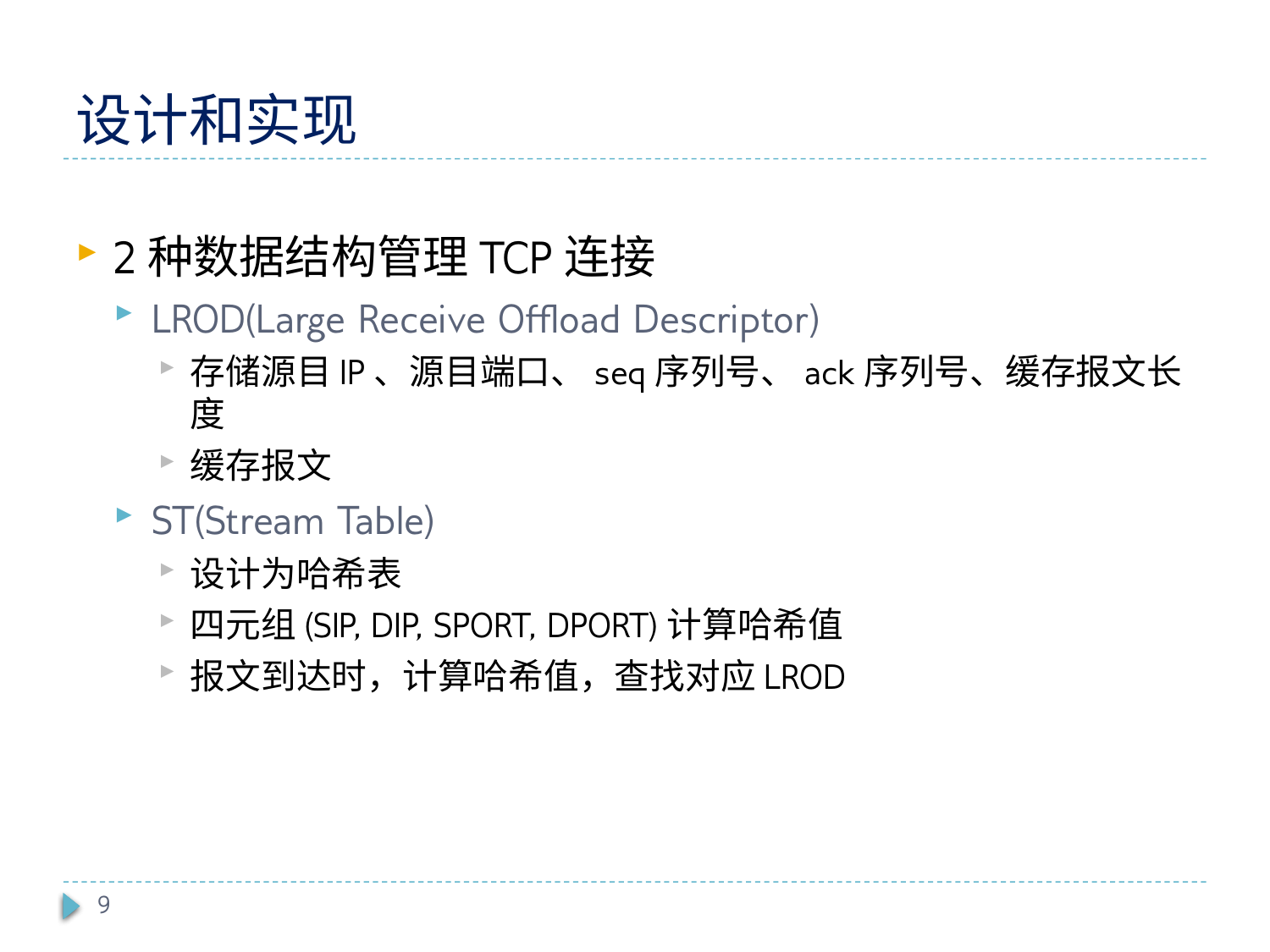

# 设计和实现
2种数据结构管理TCP连接
LROD(Large Receive Offload Descriptor)
存储源目IP、源目端口、seq序列号、ack序列号、缓存报文长度
缓存报文
ST(Stream Table)
设计为哈希表
四元组(SIP, DIP, SPORT, DPORT)计算哈希值
报文到达时，计算哈希值，查找对应LROD
9